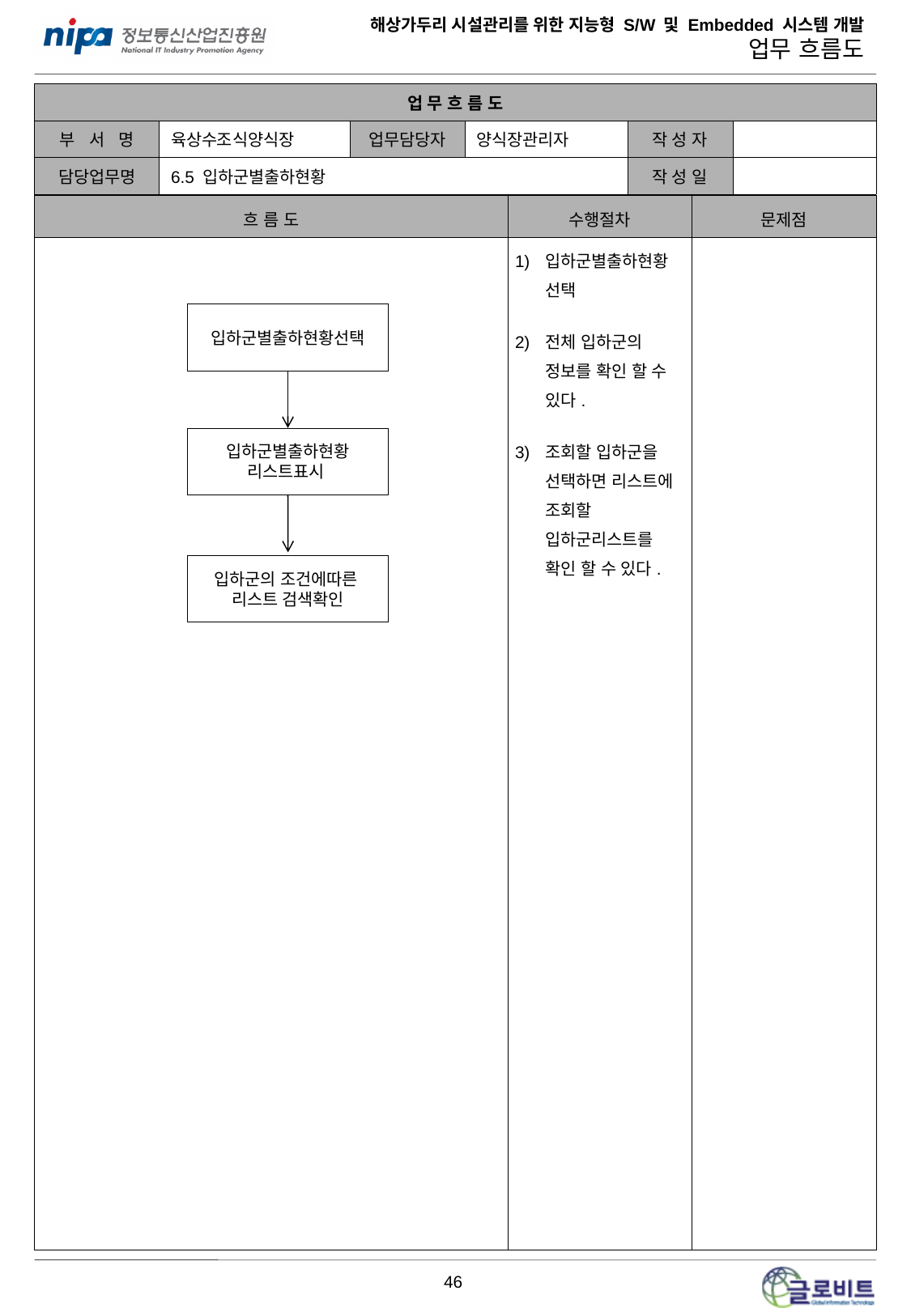

| 업 무 흐 름 도 |  |  |  |  |  |
| --- | --- | --- | --- | --- | --- |
| 부 서 명 | 육상수조식양식장 | 업무담당자 | 양식장관리자 | 작 성 자 |  |
| 담당업무명 | 6.5 입하군별출하현황 |  |  | 작 성 일 |  |
| 흐 름 도 | 수행절차 | 문제점 |
| --- | --- | --- |
|  | 입하군별출하현황 선택 전체 입하군의 정보를 확인 할 수 있다. 조회할 입하군을 선택하면 리스트에 조회할 입하군리스트를 확인 할 수 있다. |  |
입하군별출하현황선택
입하군별출하현황
리스트표시
입하군의 조건에따른
리스트 검색확인